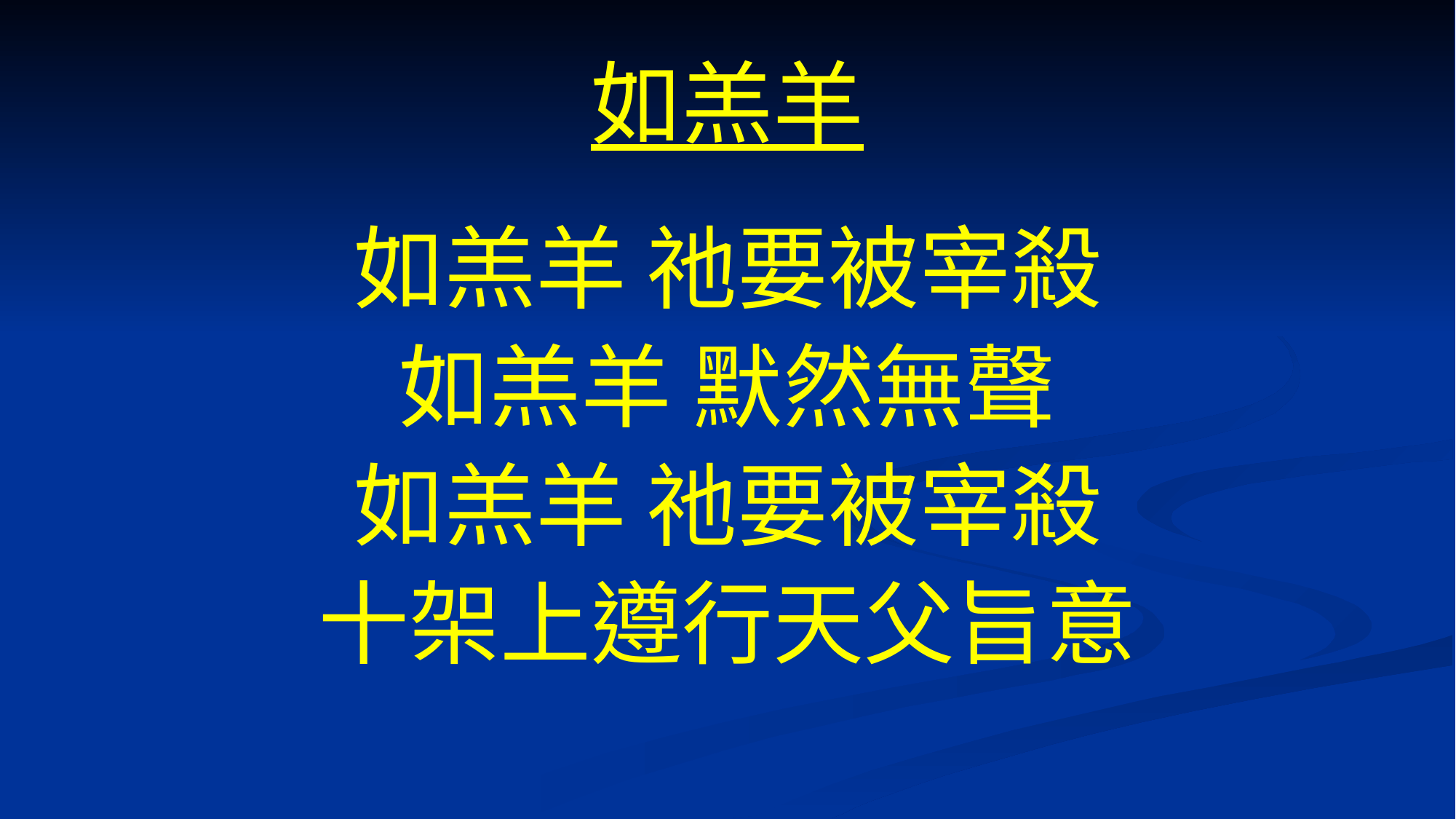

# 如羔羊
如羔羊 祂要被宰殺
如羔羊 默然無聲
如羔羊 祂要被宰殺
十架上遵行天父旨意